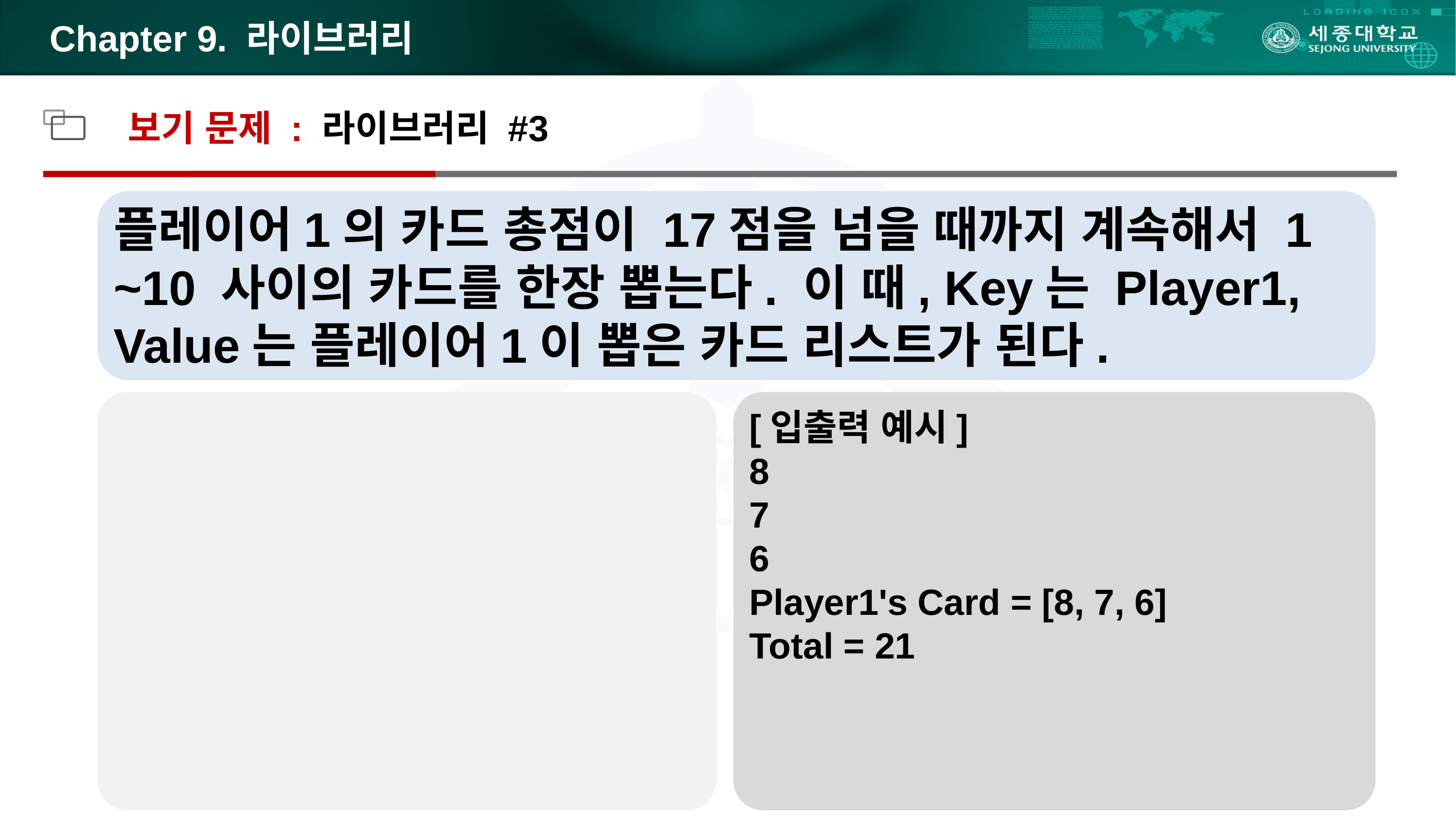

# Chapter 9. 라이브러리
보기 문제 : 라이브러리 #3
플레이어1의 카드 총점이 17점을 넘을 때까지 계속해서 1 ~10 사이의 카드를 한장 뽑는다. 이 때, Key는 Player1, Value는 플레이어1이 뽑은 카드 리스트가 된다.

[입출력 예시]
8
7
6
Player1's Card = [8, 7, 6]
Total = 21